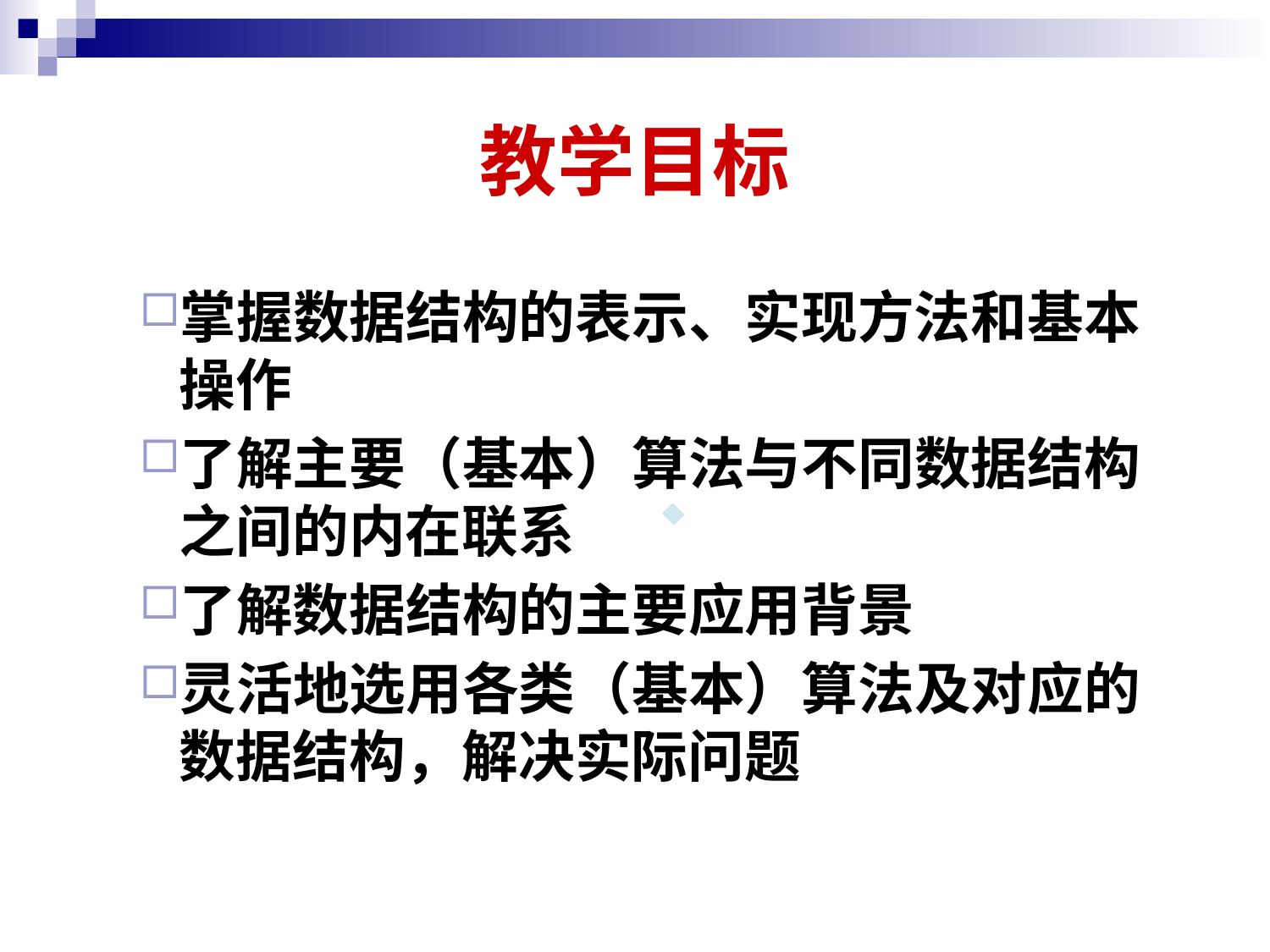

# 教学目标
掌握数据结构的表示、实现方法和基本操作
了解主要（基本）算法与不同数据结构之间的内在联系
了解数据结构的主要应用背景
灵活地选用各类（基本）算法及对应的数据结构，解决实际问题

.